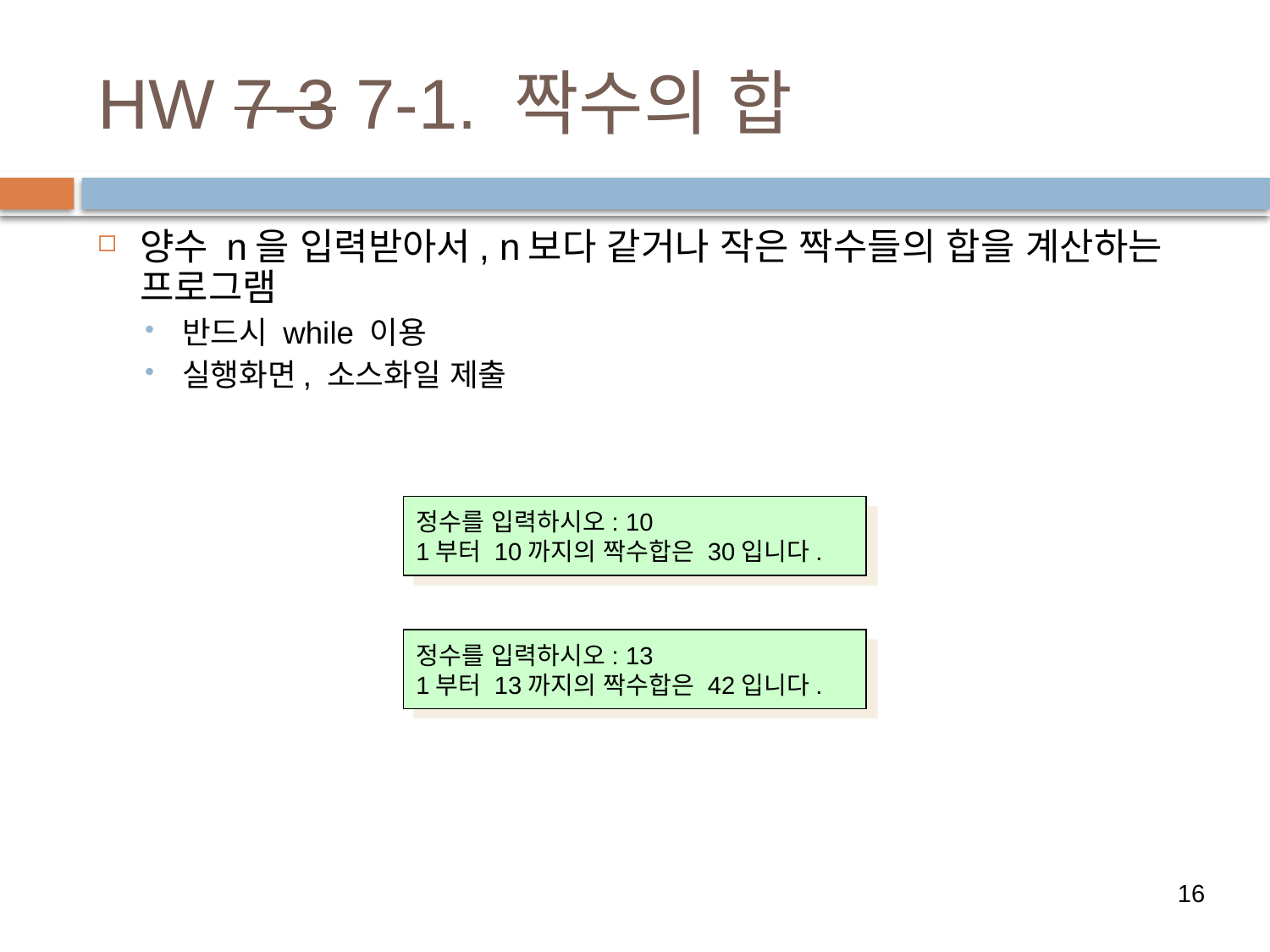

# HW 7-3 7-1. 짝수의 합
양수 n을 입력받아서, n보다 같거나 작은 짝수들의 합을 계산하는 프로그램
반드시 while 이용
실행화면, 소스화일 제출

정수를 입력하시오: 10
1부터 10까지의 짝수합은 30입니다.
정수를 입력하시오: 13
1부터 13까지의 짝수합은 42입니다.
16